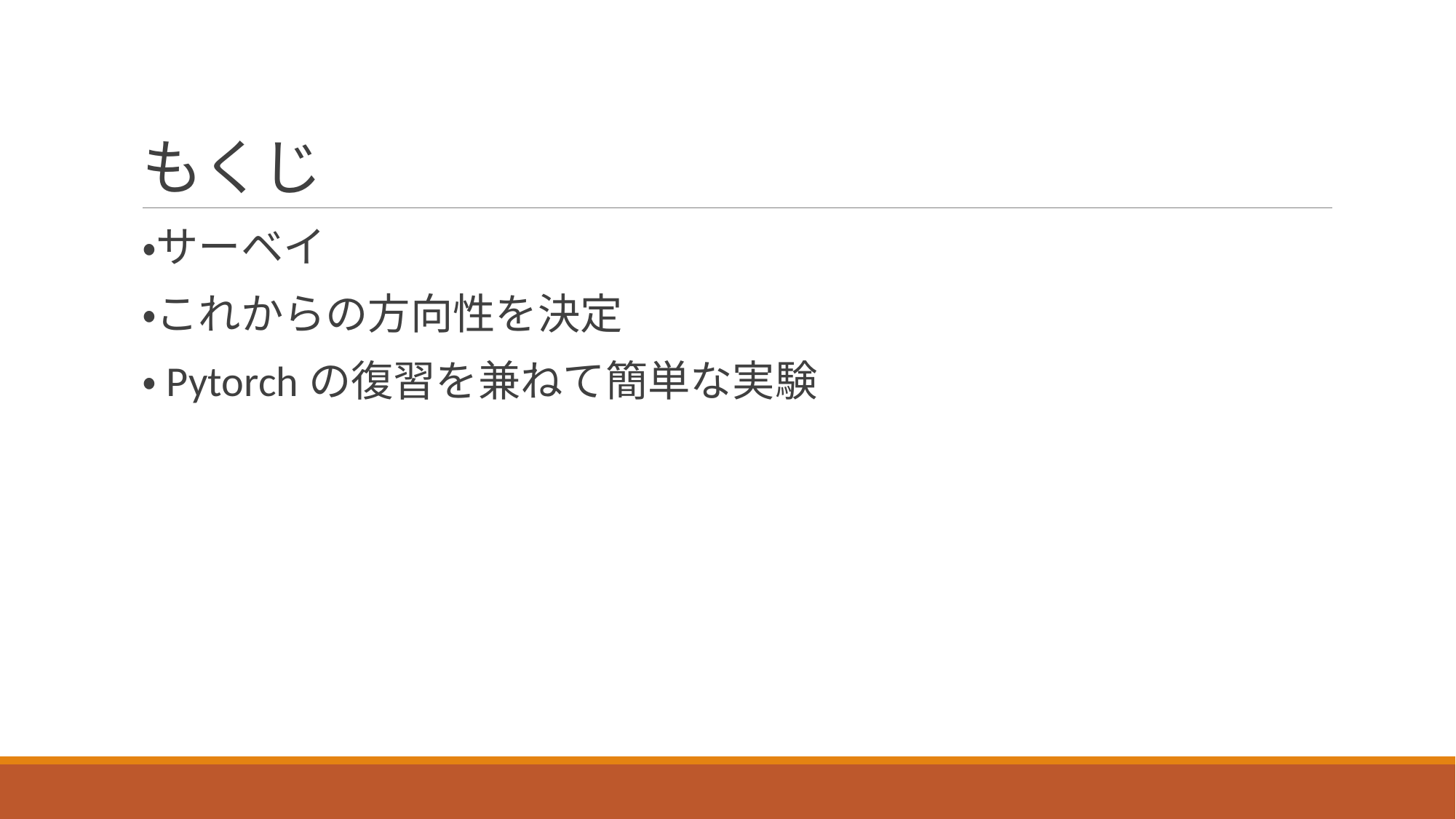

# もくじ
・サーベイ
・これからの方向性を決定
・Pytorchの復習を兼ねて簡単な実験